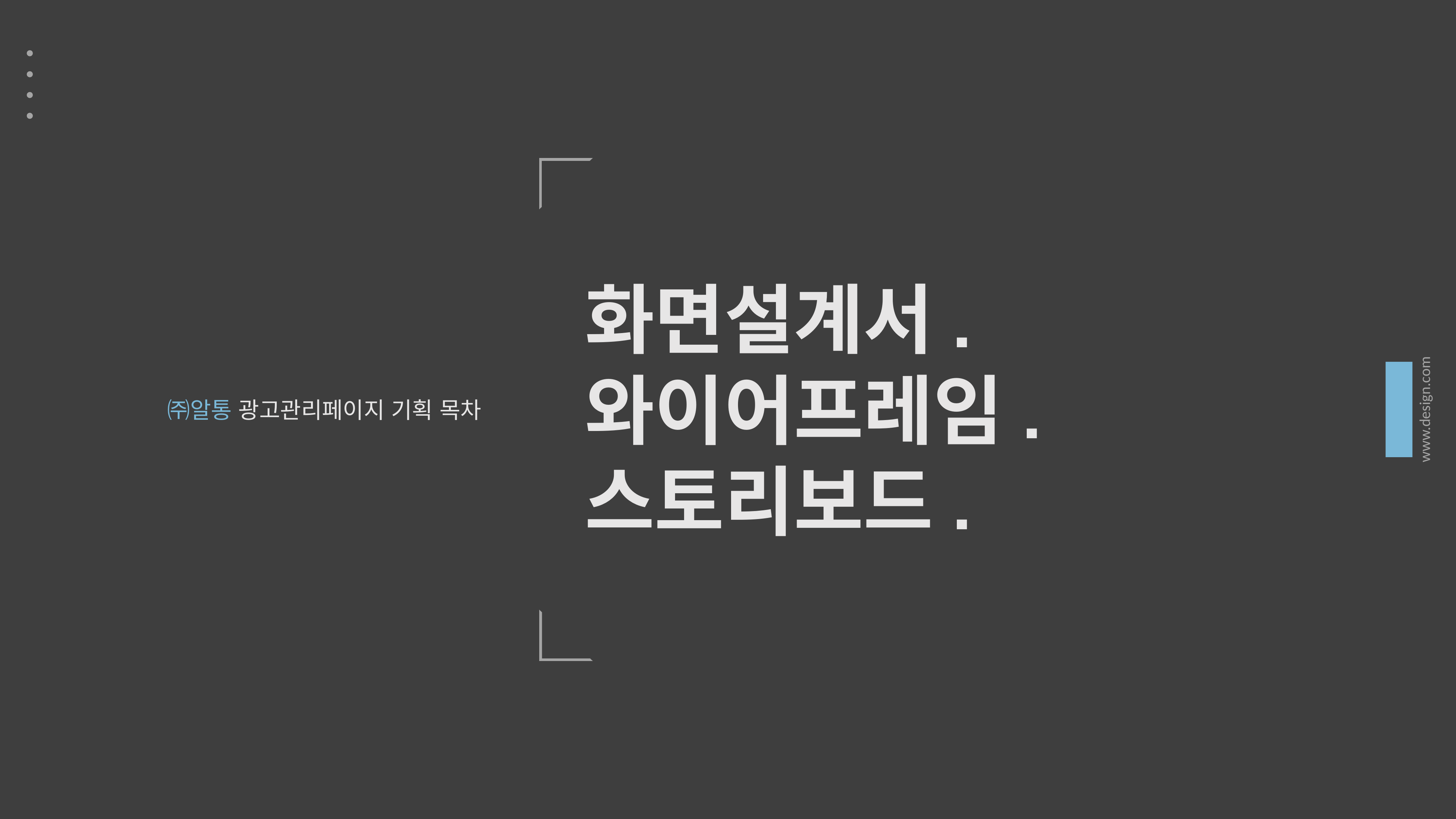

화면설계서.
와이어프레임.
스토리보드.

   ㈜알통 광고관리페이지 기획 목차